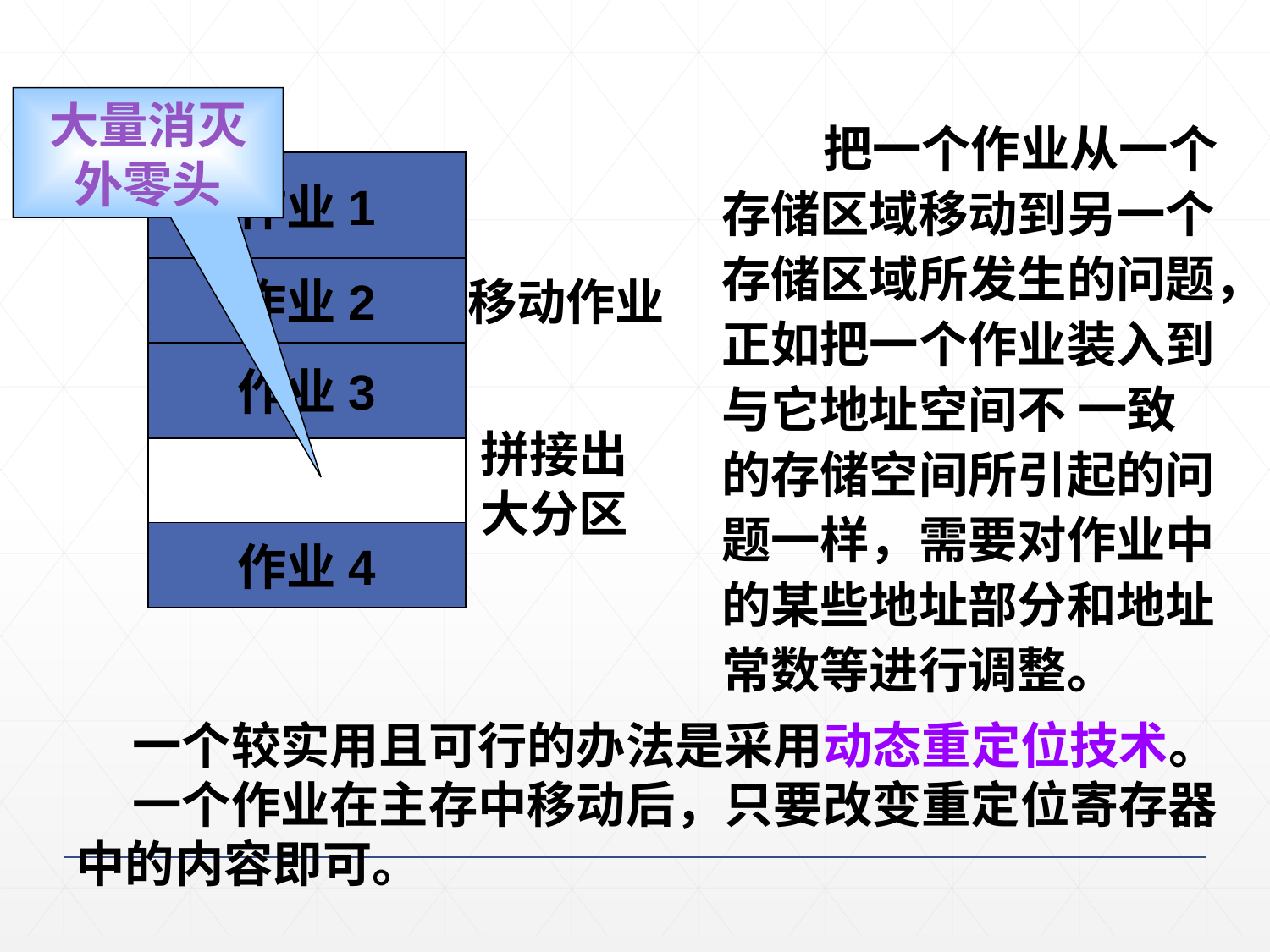

大量消灭外零头
        把一个作业从一个存储区域移动到另一个存储区域所发生的问题，正如把一个作业装入到与它地址空间不 一致的存储空间所引起的问题一样，需要对作业中的某些地址部分和地址常数等进行调整。
作业1

作业2

移动作业
作业2
作业3

作业3
拼接出大分区

作业4
    一个较实用且可行的办法是采用动态重定位技术。
    一个作业在主存中移动后，只要改变重定位寄存器中的内容即可。